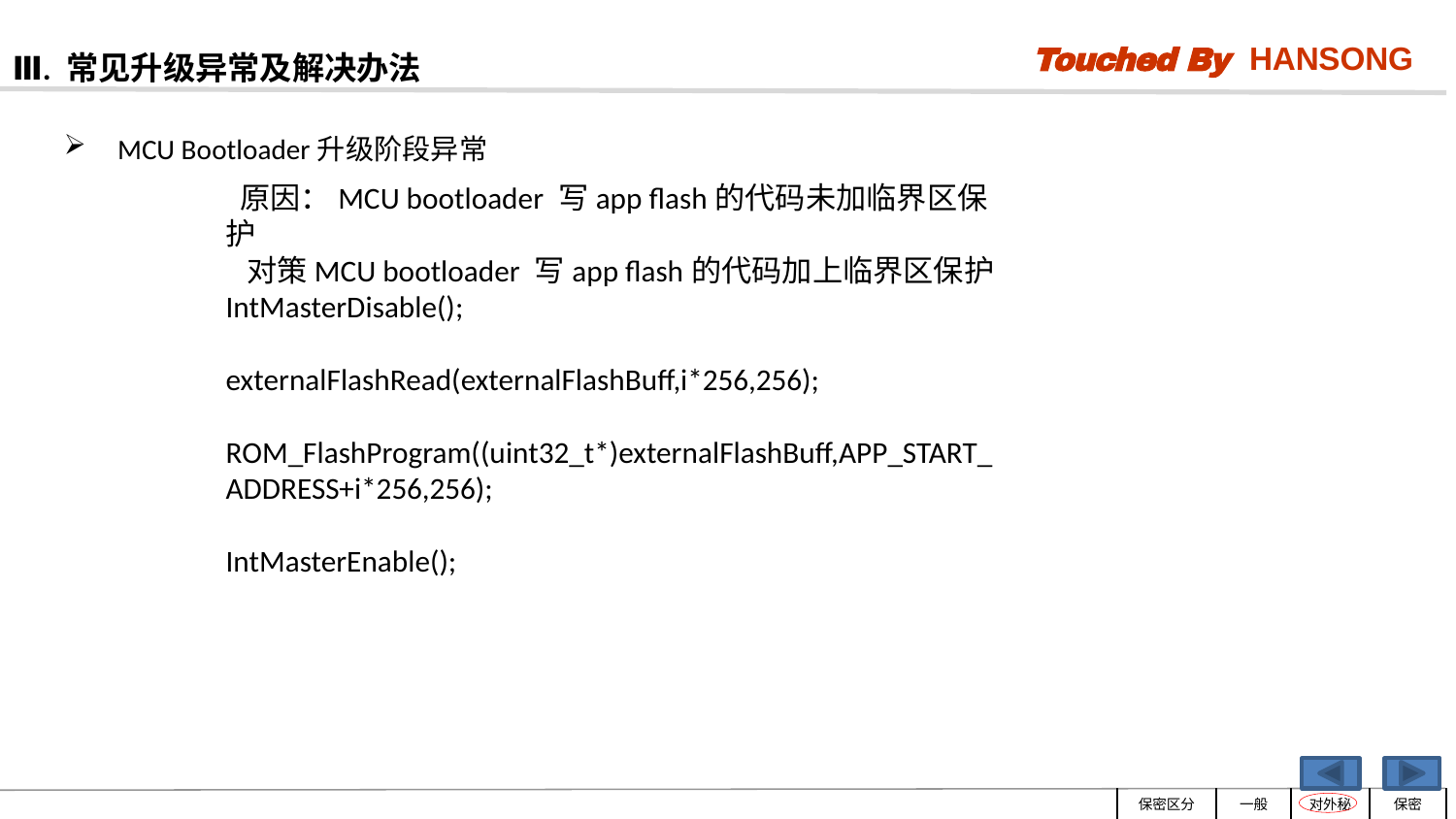

Ⅲ. 常见升级异常及解决办法

 MCU Bootloader升级阶段异常
 原因：MCU bootloader 写app flash的代码未加临界区保护
  对策MCU bootloader 写app flash的代码加上临界区保护
IntMasterDisable();

externalFlashRead(externalFlashBuff,i*256,256);
ROM_FlashProgram((uint32_t*)externalFlashBuff,APP_START_ADDRESS+i*256,256);

IntMasterEnable();